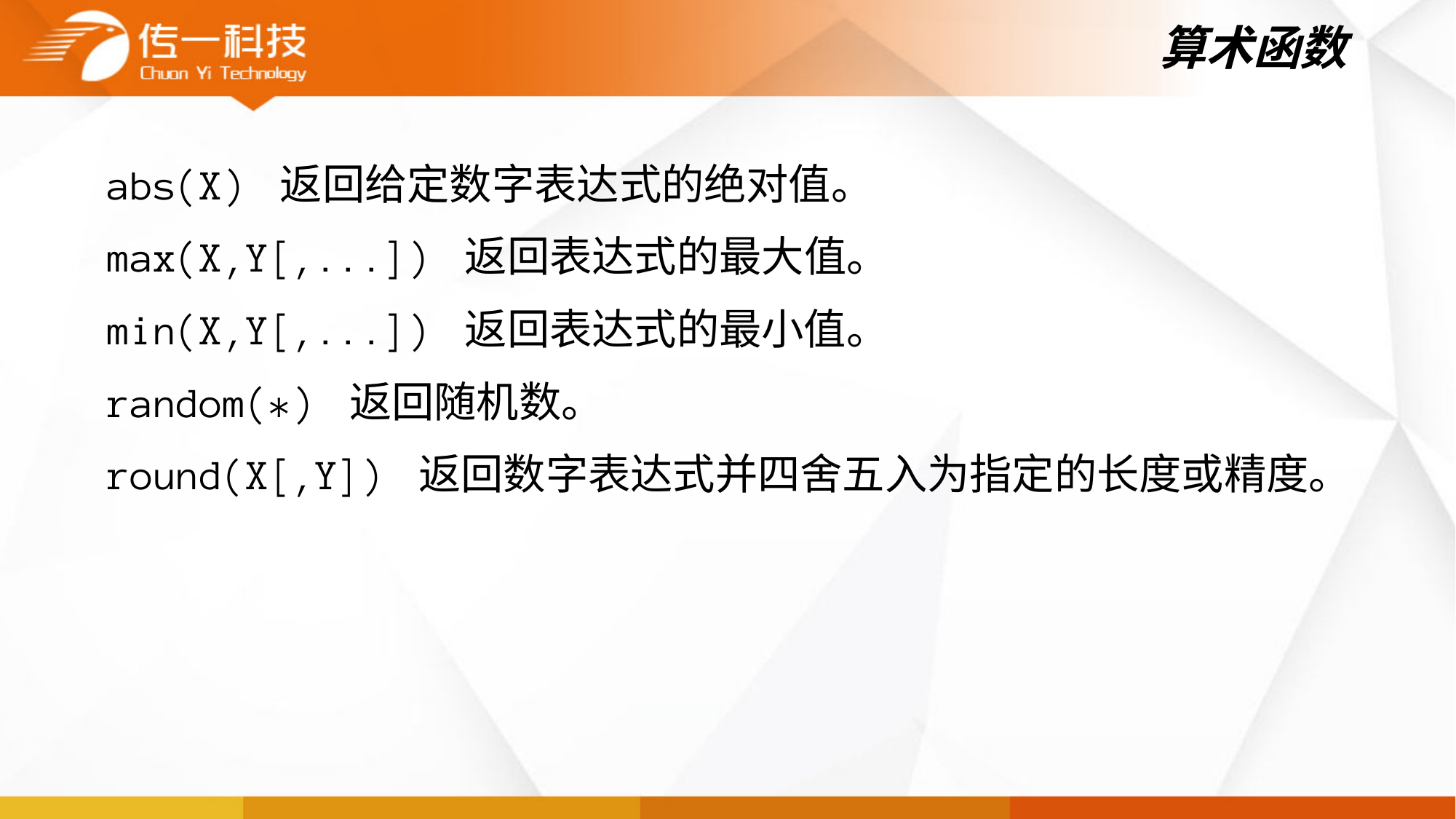

# 算术函数
abs(X) 返回给定数字表达式的绝对值。
max(X,Y[,...]) 返回表达式的最大值。
min(X,Y[,...]) 返回表达式的最小值。
random(*) 返回随机数。
round(X[,Y]) 返回数字表达式并四舍五入为指定的长度或精度。